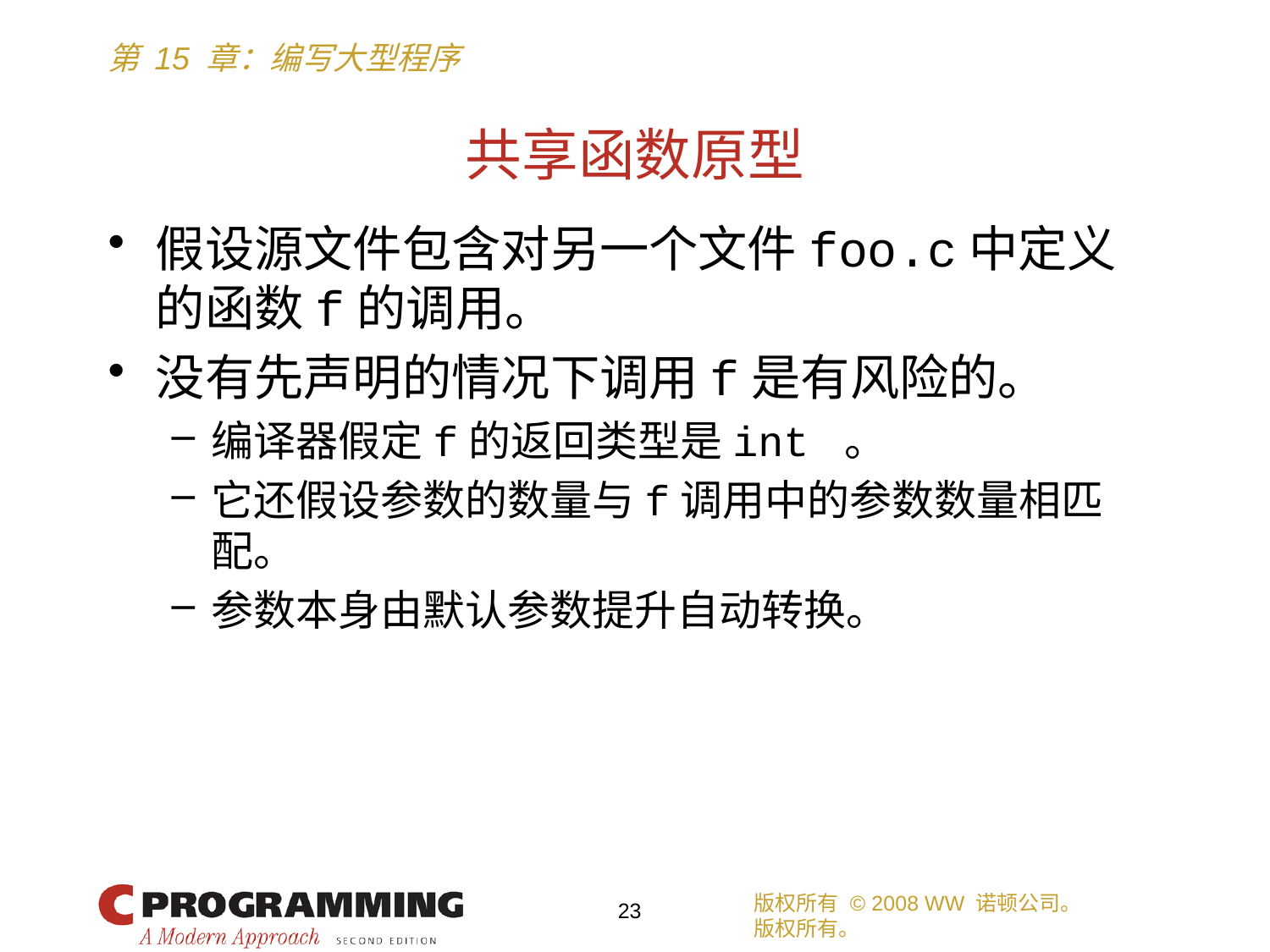

# 共享函数原型
假设源文件包含对另一个文件foo.c中定义的函数f的调用。
没有先声明的情况下调用f是有风险的。
编译器假定f的返回类型是int 。
它还假设参数的数量与f调用中的参数数量相匹配。
参数本身由默认参数提升自动转换。
版权所有 © 2008 WW 诺顿公司。
版权所有。
23